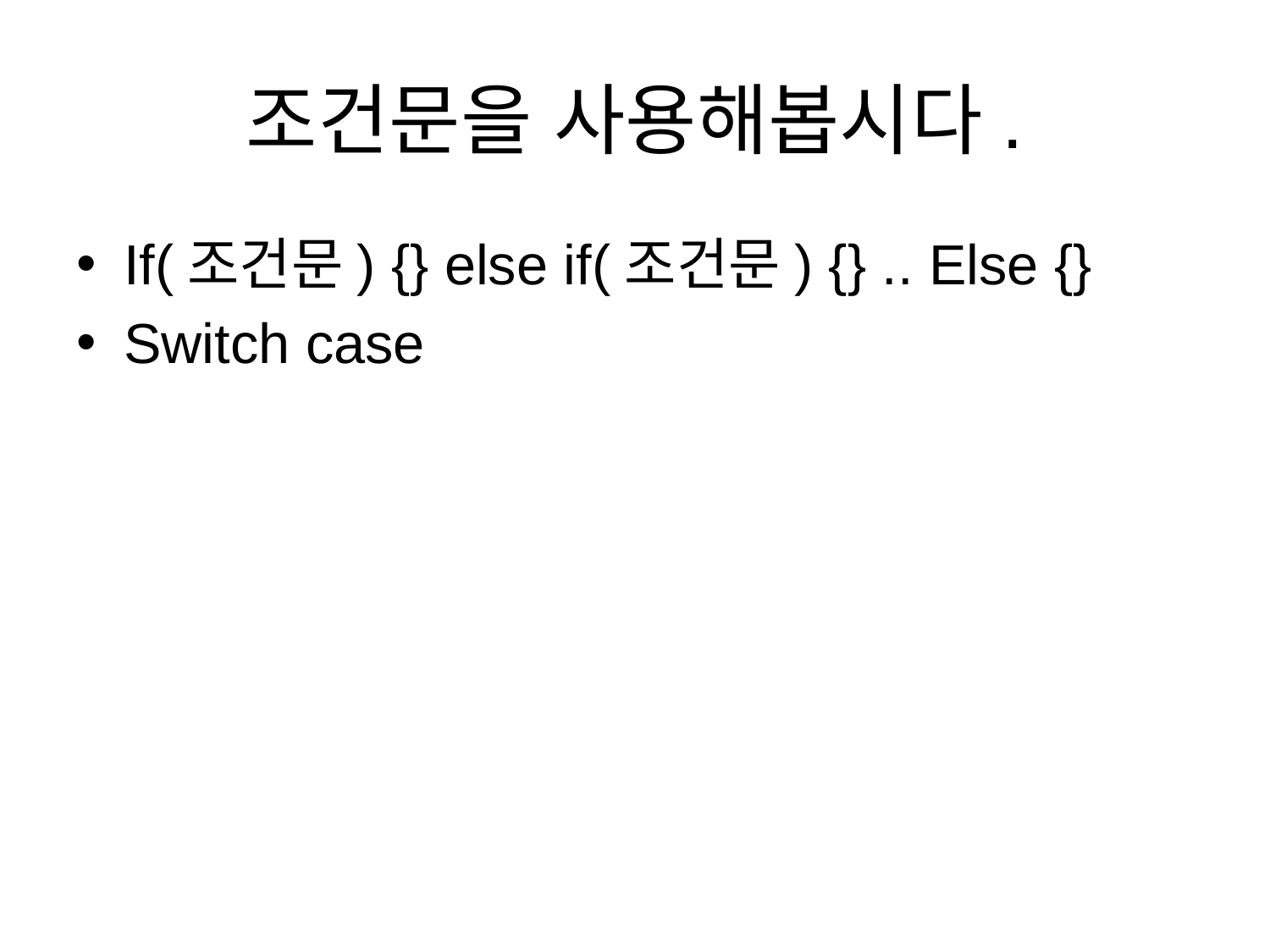

# 조건문을 사용해봅시다.
If(조건문) {} else if(조건문) {} .. Else {}
Switch case